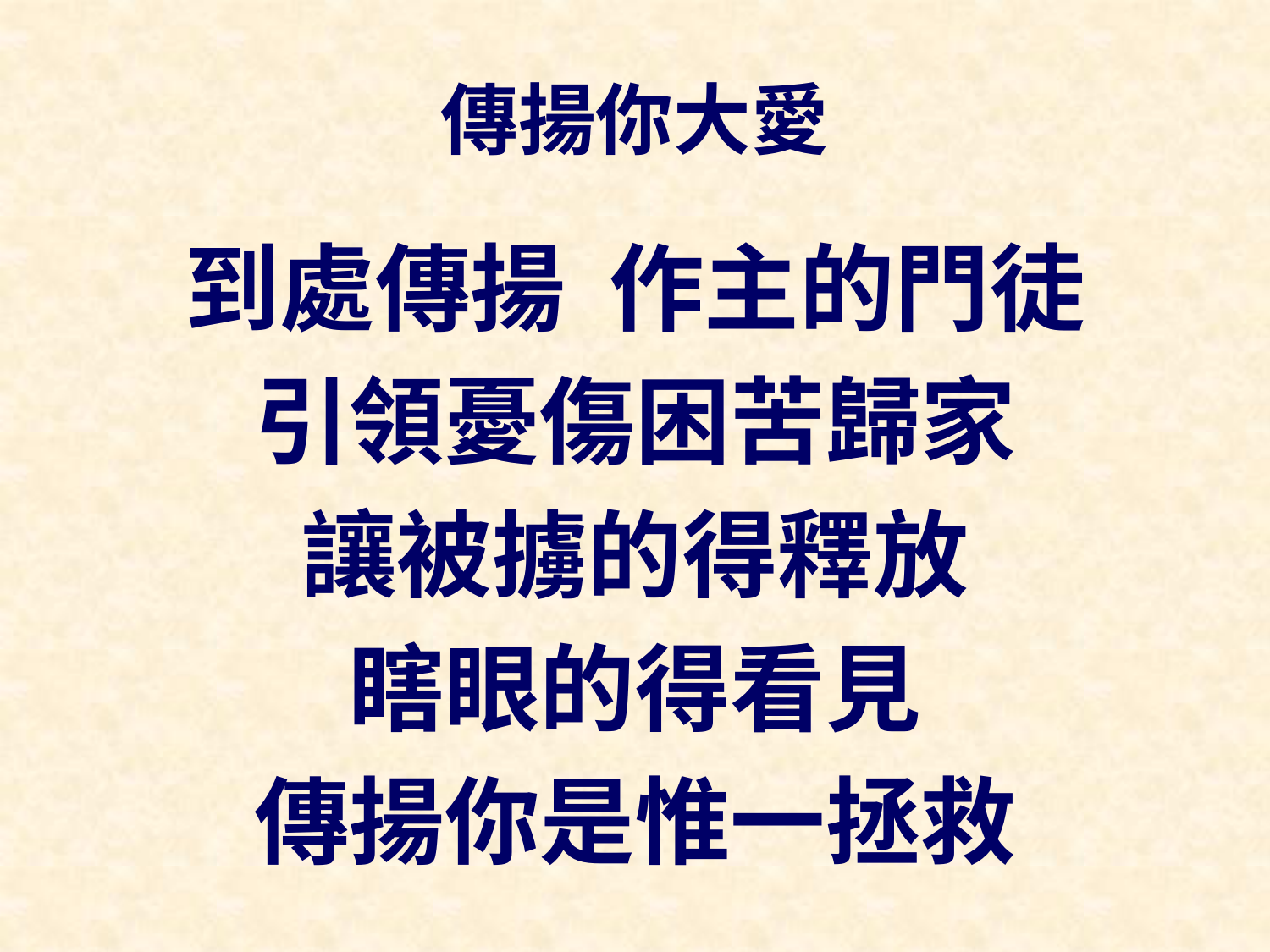

# 傳揚你大愛
到處傳揚  作主的門徒
引領憂傷困苦歸家
讓被擄的得釋放
瞎眼的得看見
傳揚你是惟一拯救